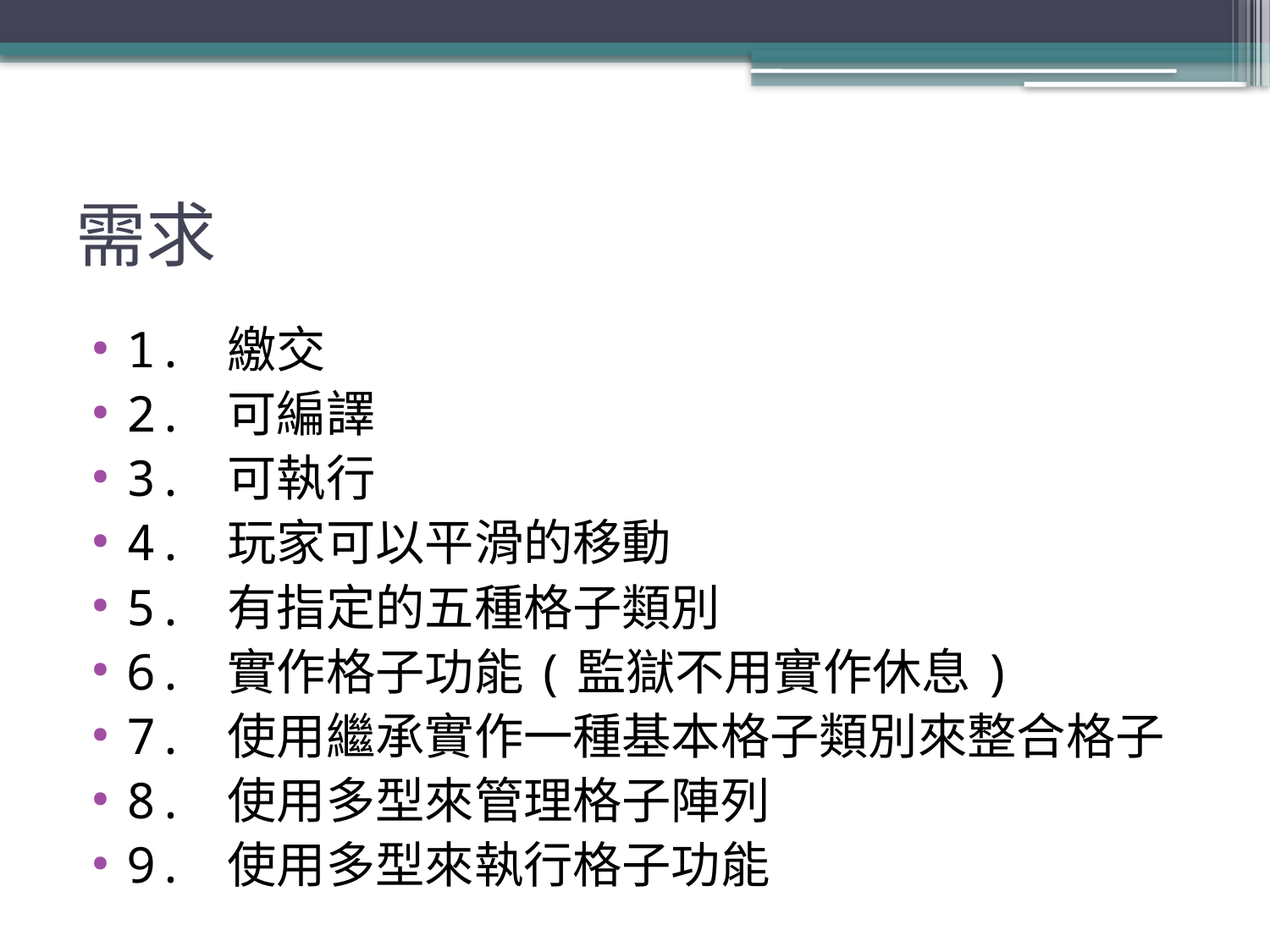

# 需求
1. 繳交
2. 可編譯
3. 可執行
4. 玩家可以平滑的移動
5. 有指定的五種格子類別
6. 實作格子功能(監獄不用實作休息)
7. 使用繼承實作一種基本格子類別來整合格子
8. 使用多型來管理格子陣列
9. 使用多型來執行格子功能